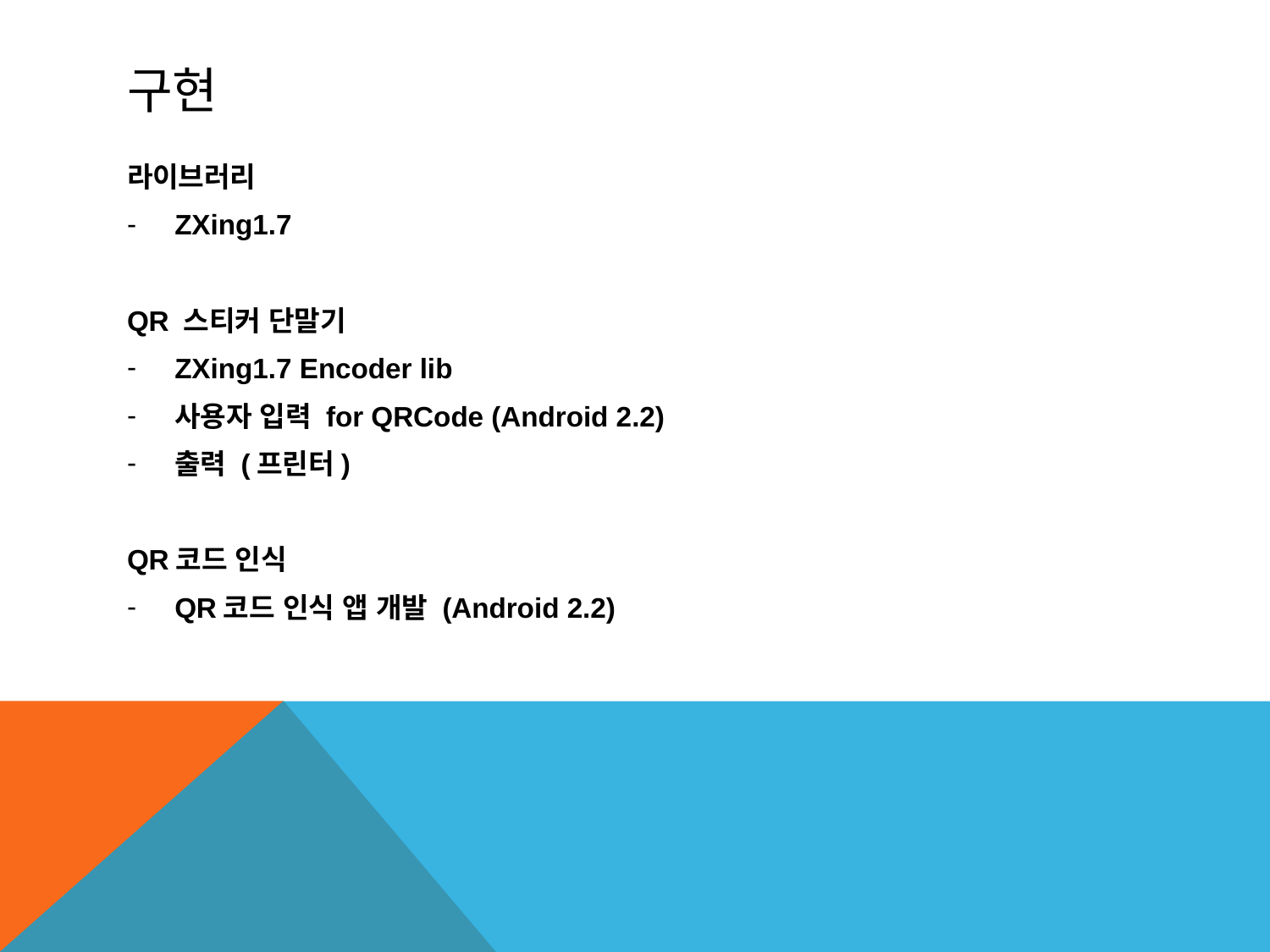

# 구현
라이브러리
ZXing1.7

QR 스티커 단말기
ZXing1.7 Encoder lib
사용자 입력 for QRCode (Android 2.2)
출력 (프린터)

QR코드 인식
QR코드 인식 앱 개발 (Android 2.2)